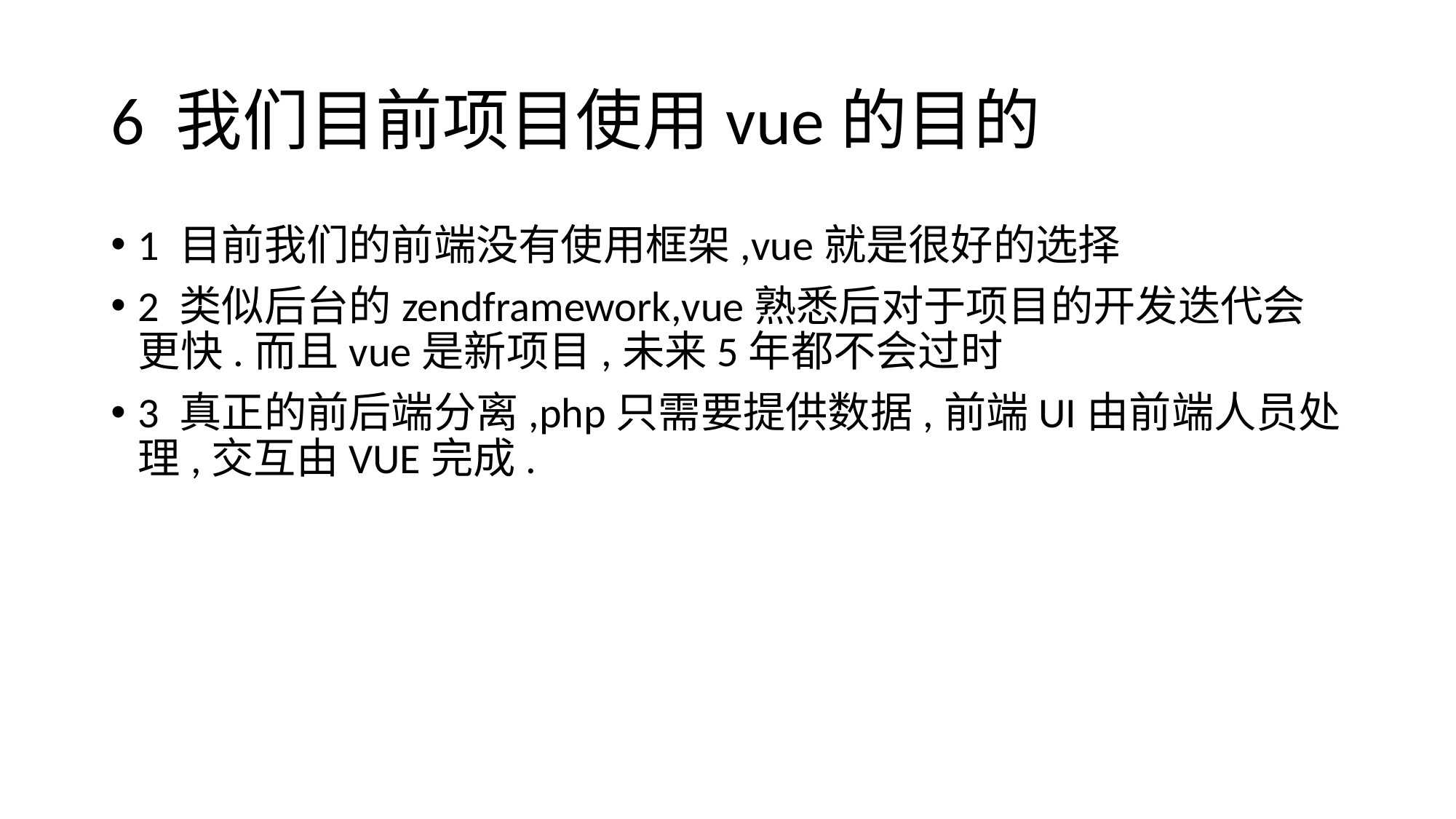

# 6 我们目前项目使用vue的目的
1 目前我们的前端没有使用框架,vue就是很好的选择
2 类似后台的zendframework,vue熟悉后对于项目的开发迭代会更快.而且vue是新项目,未来5年都不会过时
3 真正的前后端分离,php只需要提供数据,前端UI由前端人员处理,交互由VUE完成.